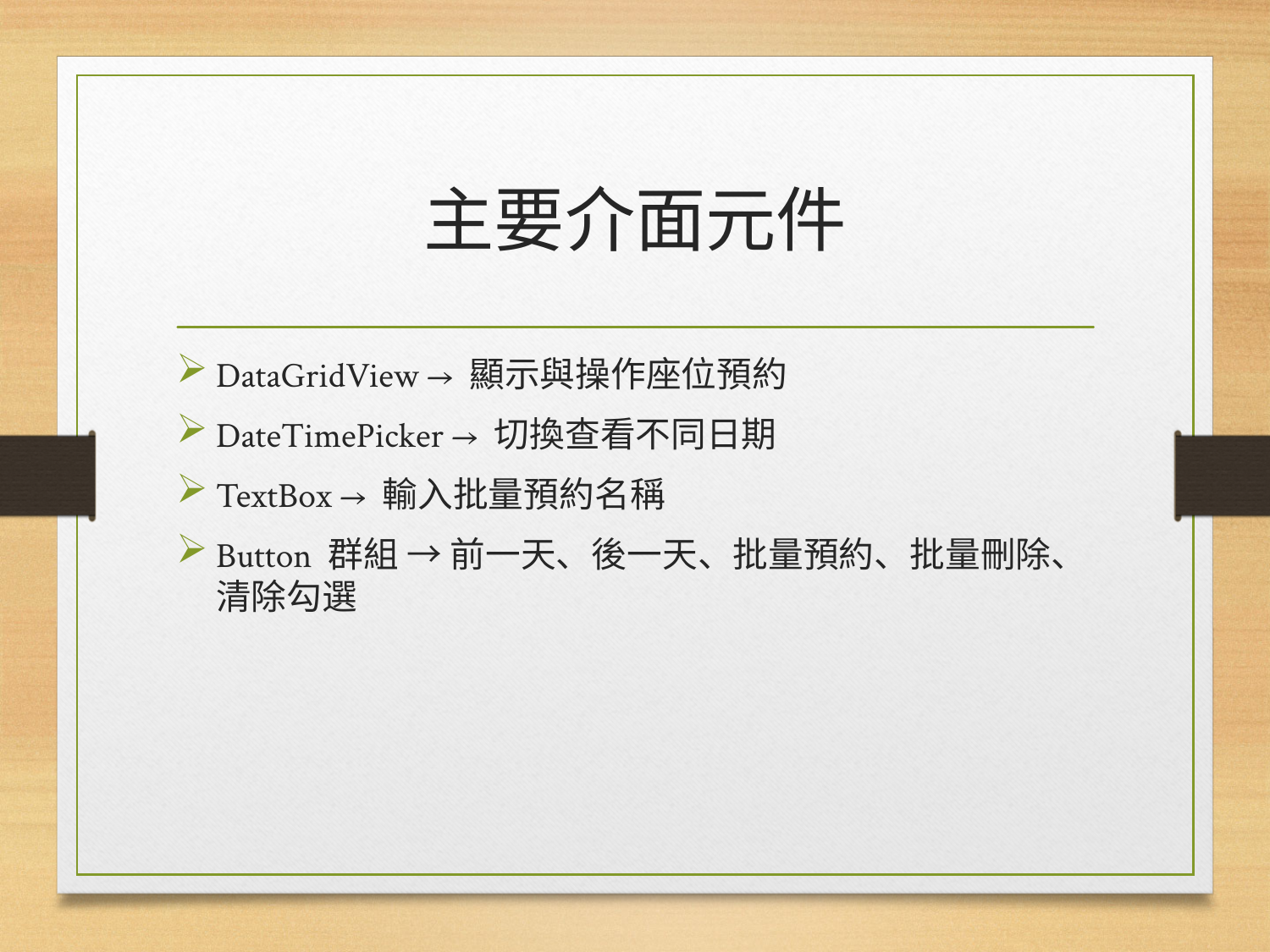

# 主要介面元件
DataGridView → 顯示與操作座位預約
DateTimePicker → 切換查看不同日期
TextBox → 輸入批量預約名稱
Button 群組 → 前一天、後一天、批量預約、批量刪除、清除勾選